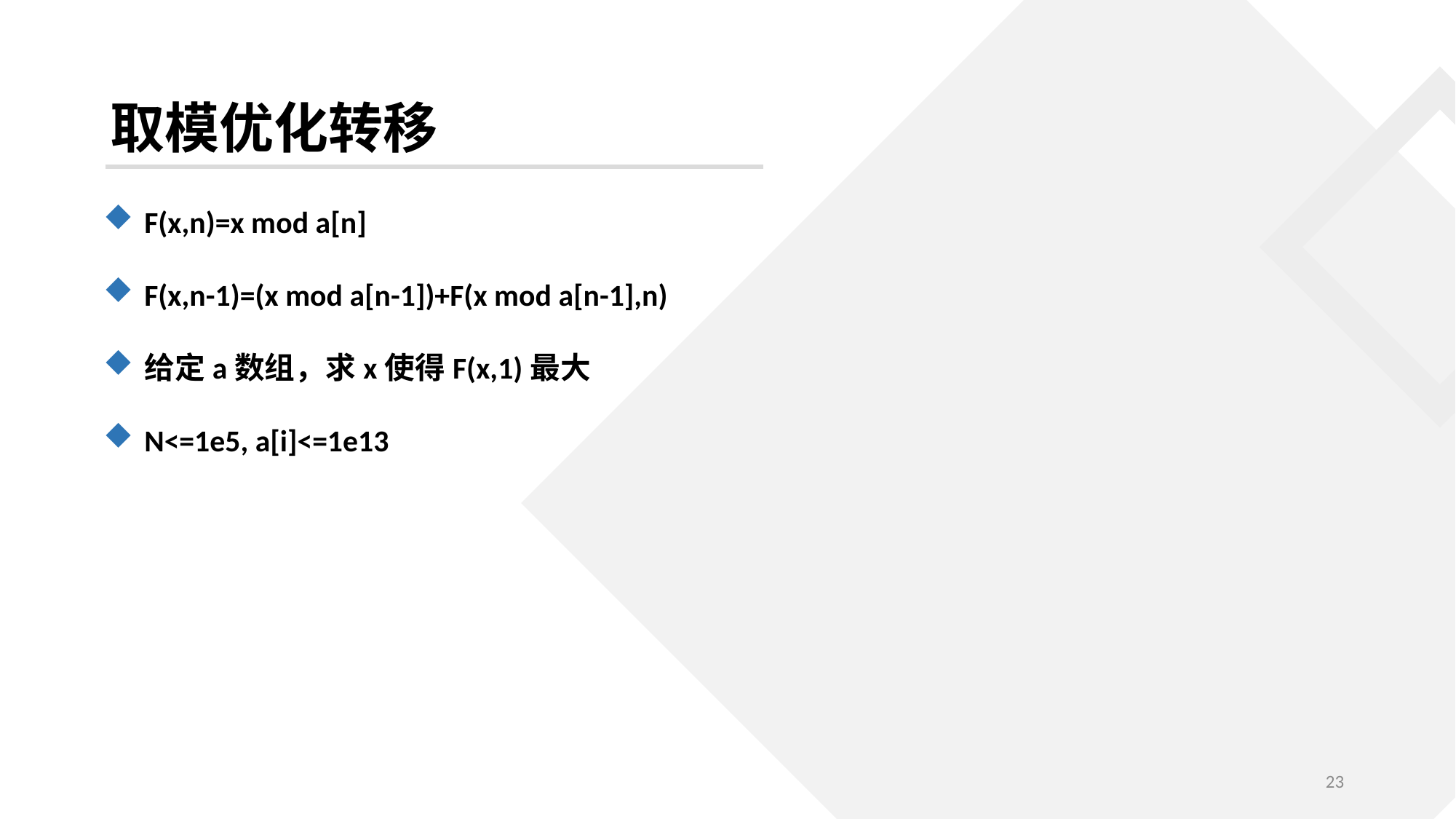

取模优化转移
F(x,n)=x mod a[n]

F(x,n-1)=(x mod a[n-1])+F(x mod a[n-1],n)

给定a数组，求x使得F(x,1)最大

N<=1e5, a[i]<=1e13

23